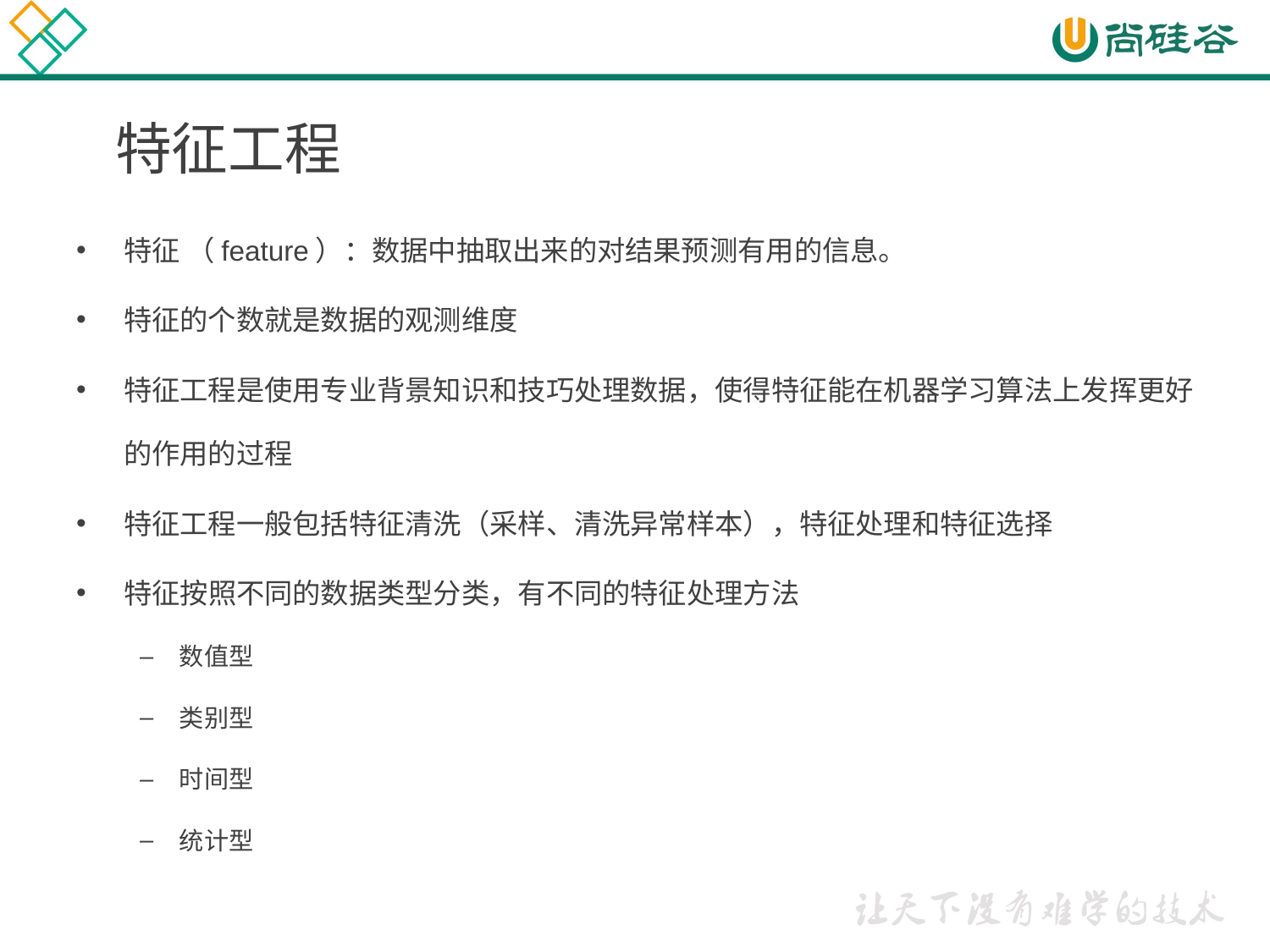

# 特征工程
特征 （feature）：数据中抽取出来的对结果预测有用的信息。
特征的个数就是数据的观测维度
特征工程是使用专业背景知识和技巧处理数据，使得特征能在机器学习算法上发挥更好的作用的过程
特征工程一般包括特征清洗（采样、清洗异常样本），特征处理和特征选择
特征按照不同的数据类型分类，有不同的特征处理方法
数值型
类别型
时间型
统计型